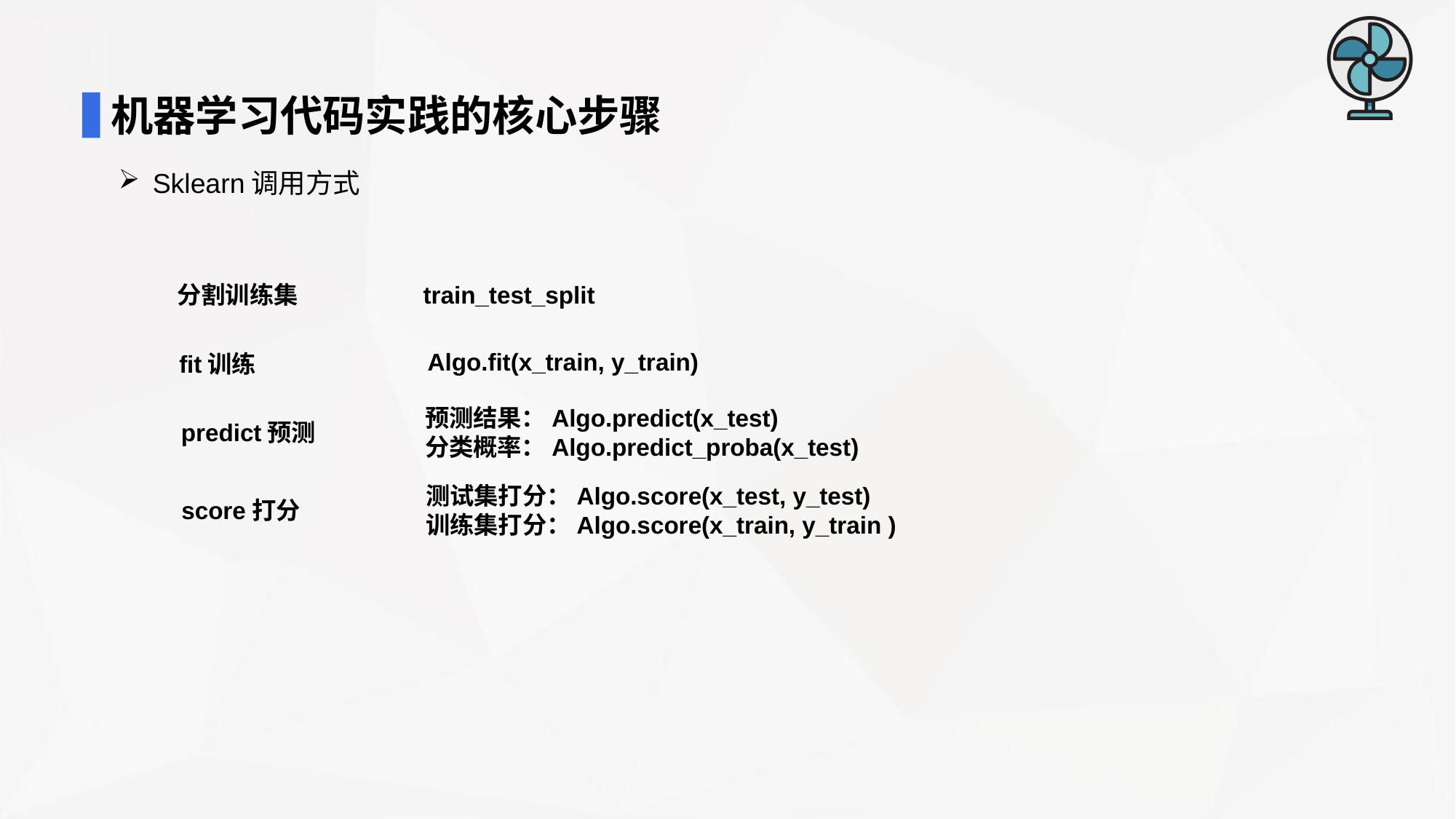

机器学习代码实践的核心步骤
Sklearn调用方式
分割训练集
train_test_split
Algo.fit(x_train, y_train)
fit训练
预测结果：Algo.predict(x_test)
分类概率：Algo.predict_proba(x_test)
predict预测
测试集打分：Algo.score(x_test, y_test)
训练集打分：Algo.score(x_train, y_train )
score打分